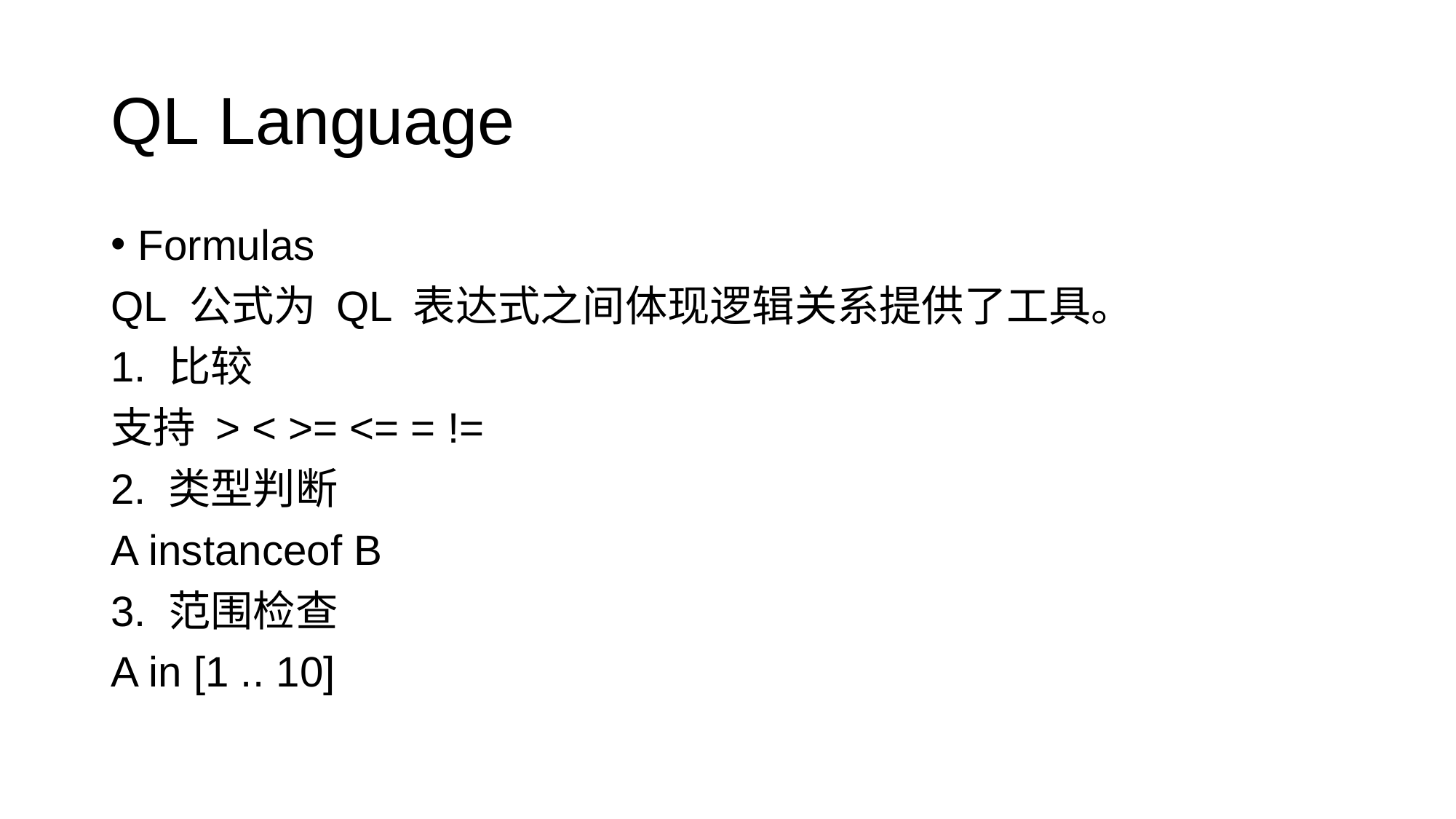

# QL Language
Formulas
QL 公式为 QL 表达式之间体现逻辑关系提供了工具。
1. 比较
支持 > < >= <= = !=
2. 类型判断
A instanceof B
3. 范围检查
A in [1 .. 10]